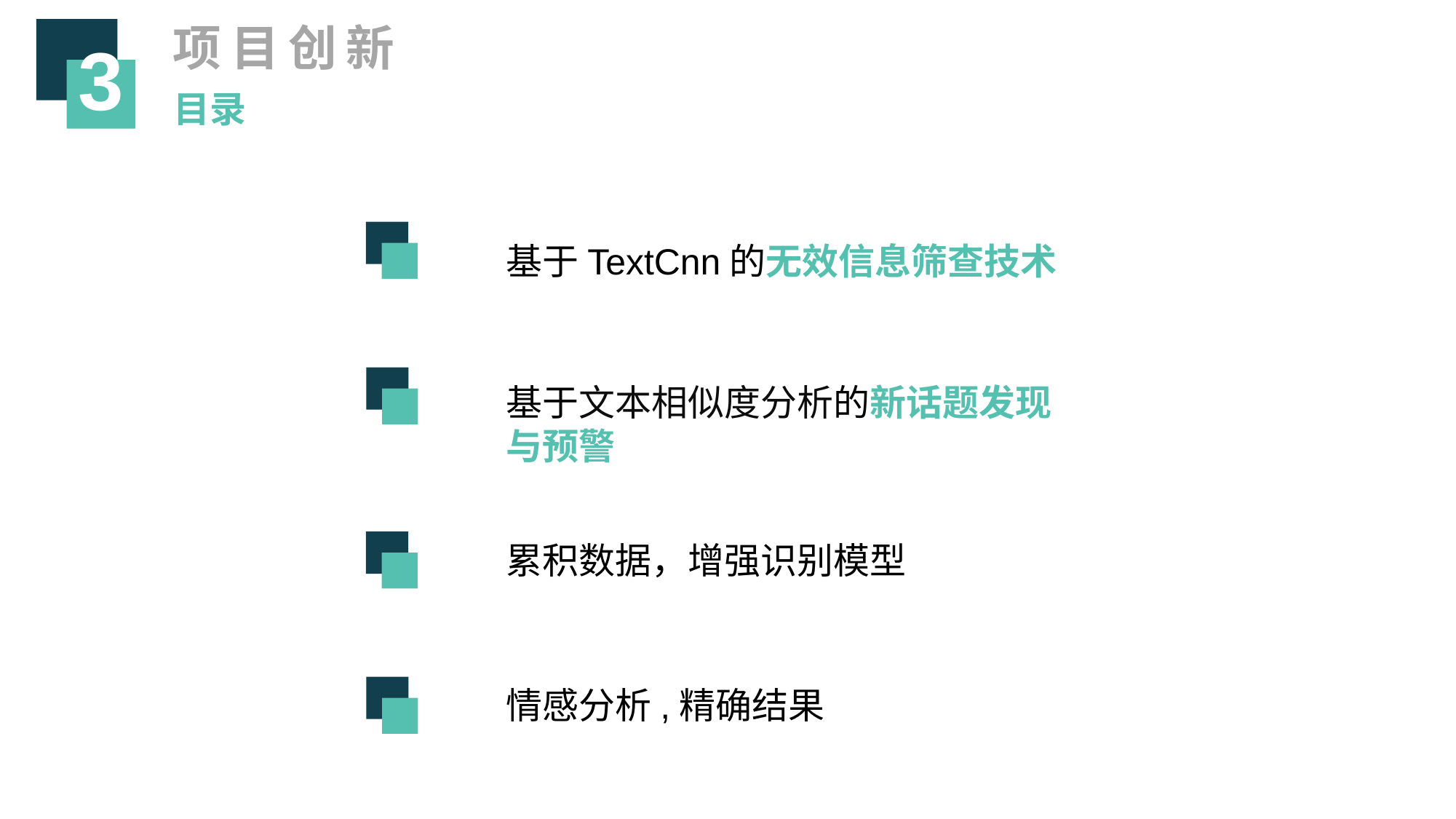

项目创新

3
目录

基于TextCnn的无效信息筛查技术

基于文本相似度分析的新话题发现与预警

累积数据，增强识别模型

情感分析,精确结果